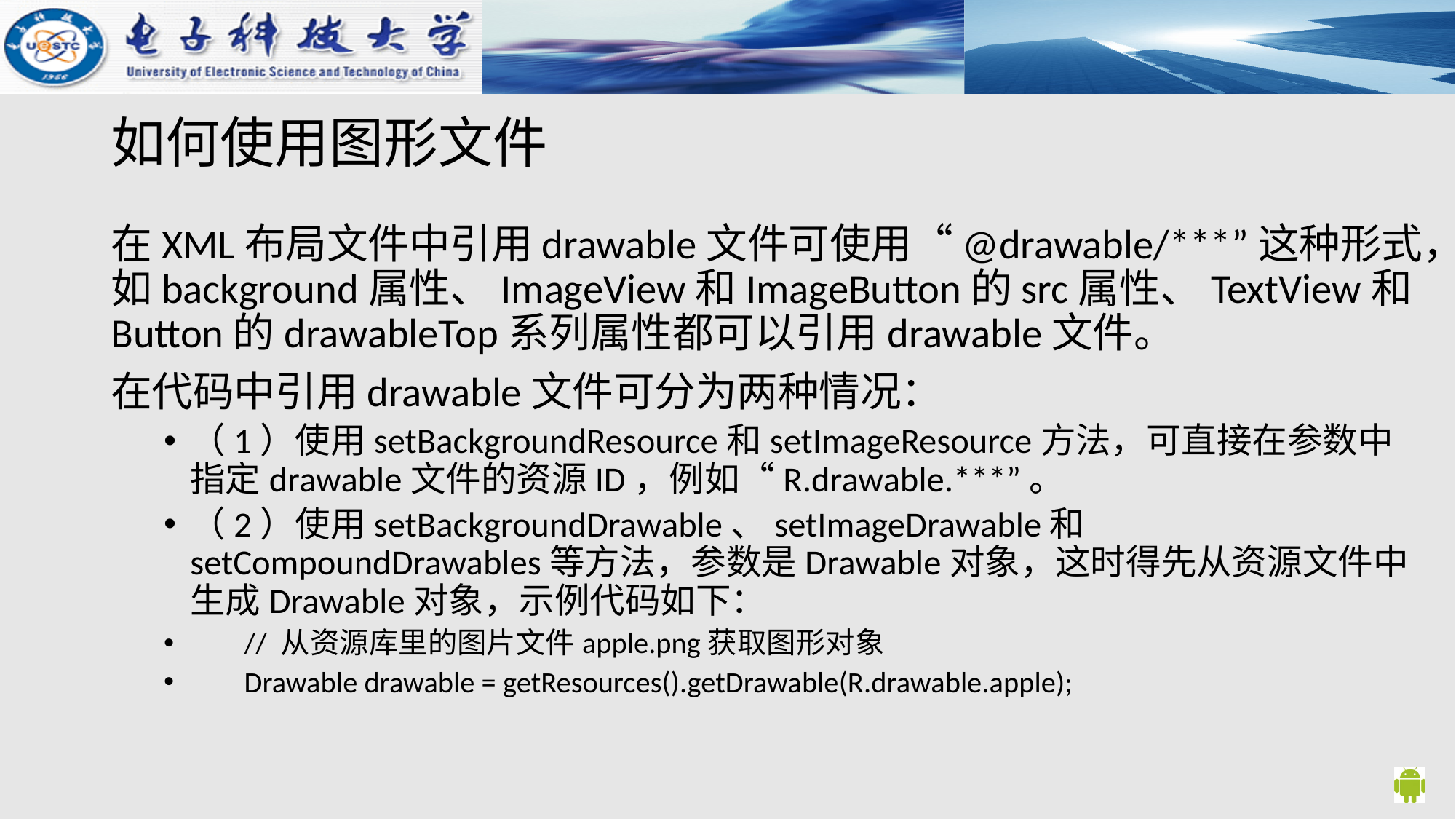

# 如何使用图形文件
在XML布局文件中引用drawable文件可使用“@drawable/***”这种形式，如background属性、ImageView和ImageButton的src属性、TextView和Button的drawableTop系列属性都可以引用drawable文件。
在代码中引用drawable文件可分为两种情况：
（1）使用setBackgroundResource和setImageResource方法，可直接在参数中指定drawable文件的资源ID，例如“R.drawable.***”。
（2）使用setBackgroundDrawable、setImageDrawable和setCompoundDrawables等方法，参数是Drawable对象，这时得先从资源文件中生成Drawable对象，示例代码如下：
        // 从资源库里的图片文件apple.png获取图形对象
        Drawable drawable = getResources().getDrawable(R.drawable.apple);